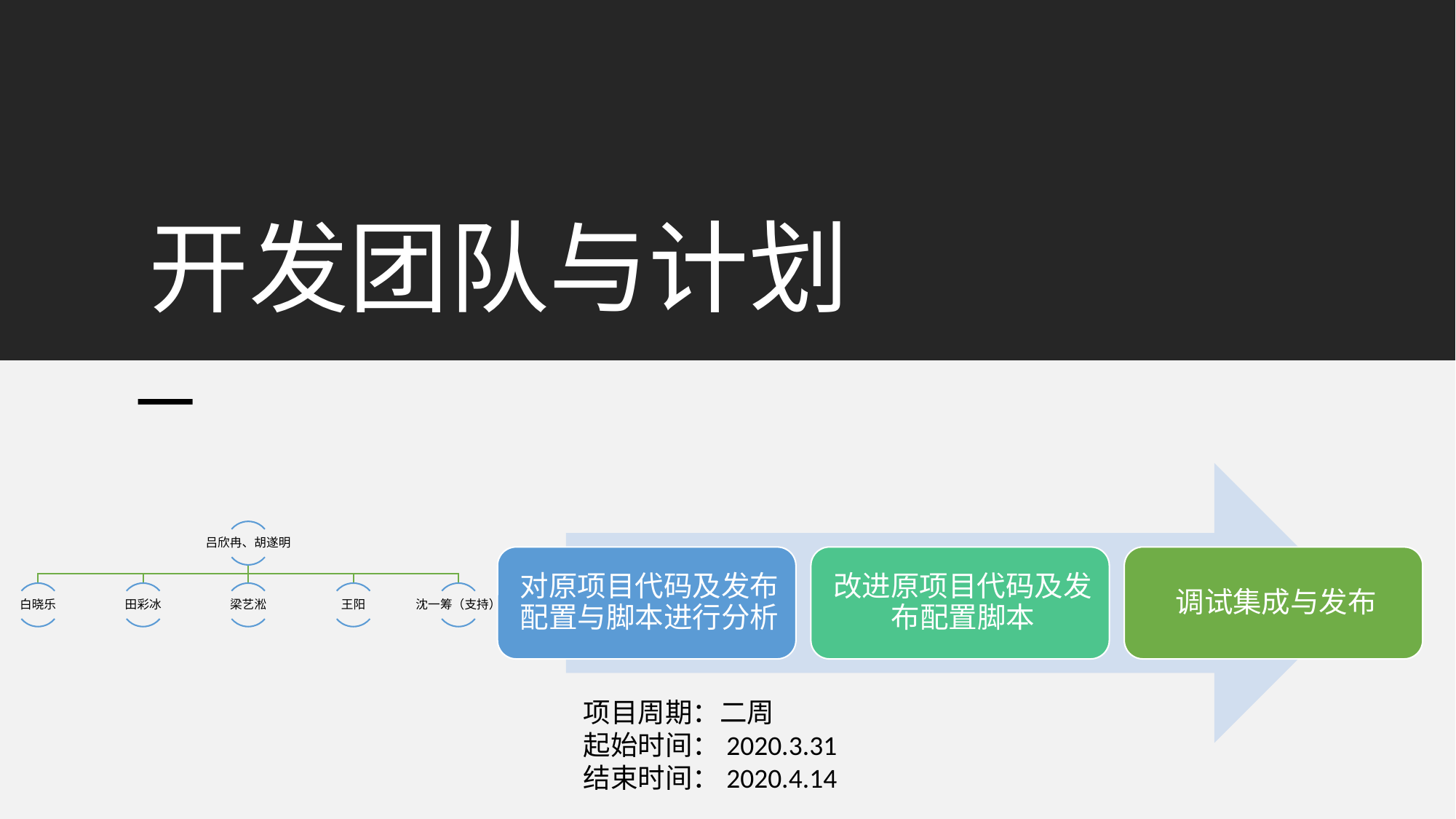

# 开发团队与计划

吕欣冉、胡遂明
白晓乐
田彩冰
梁艺淞
王阳
沈一筹（支持）
对原项目代码及发布配置与脚本进行分析
改进原项目代码及发布配置脚本
调试集成与发布
项目周期：二周
起始时间：2020.3.31
结束时间：2020.4.14